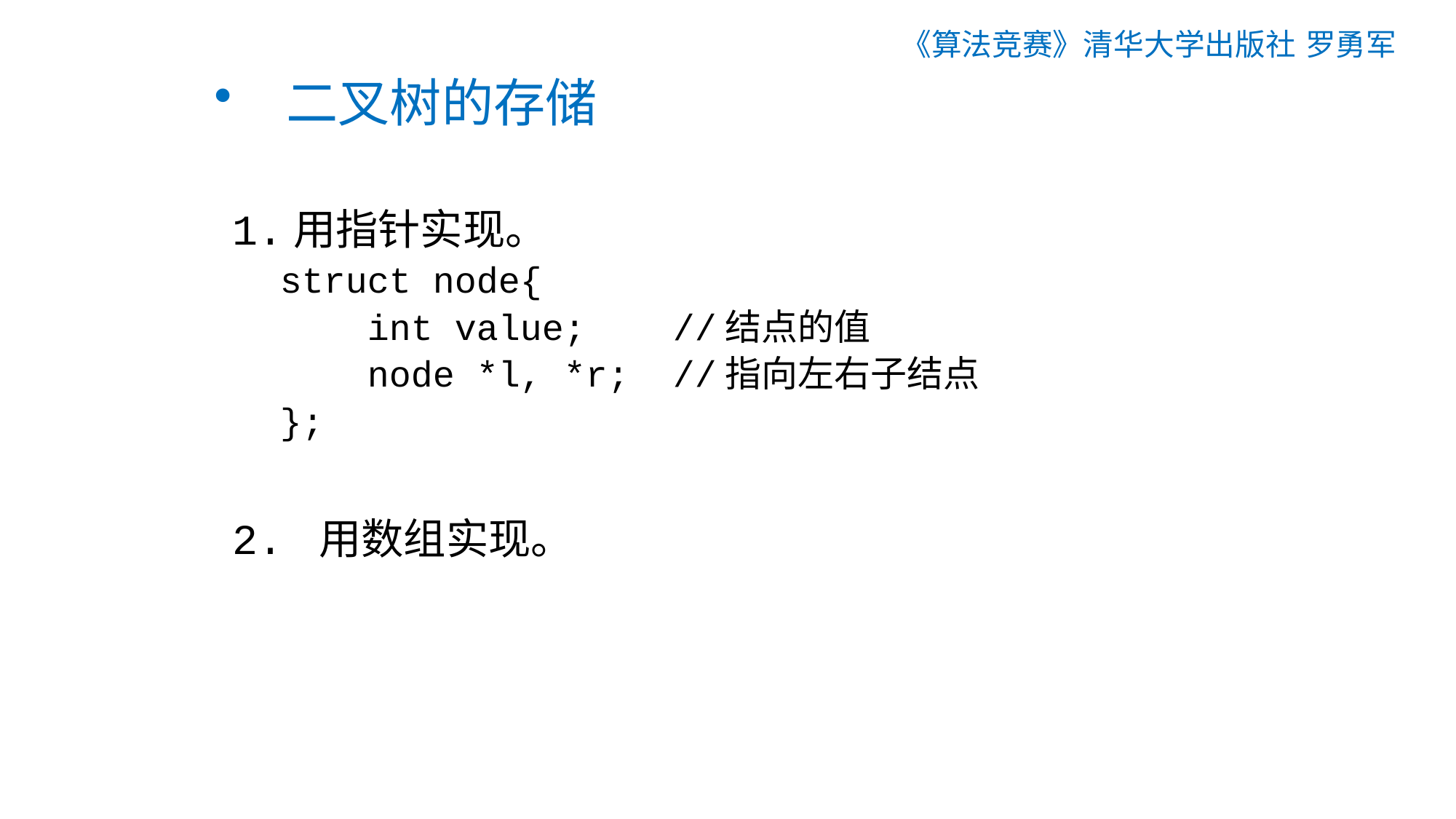

《算法竞赛》清华大学出版社 罗勇军
# 二叉树的存储
1.用指针实现。
struct node{
    int value;    //结点的值
    node *l, *r;  //指向左右子结点
};

2. 用数组实现。